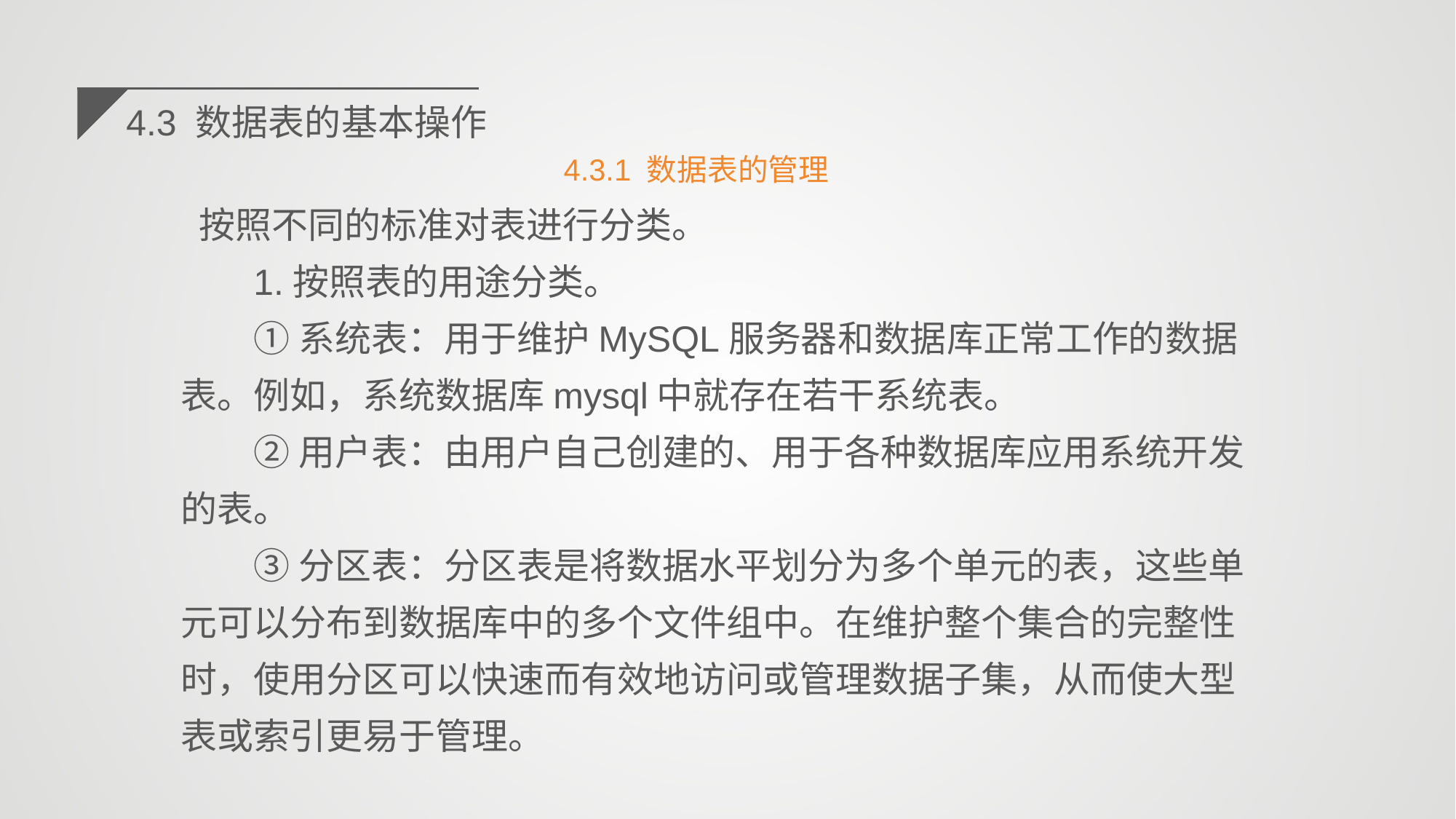

4.3 数据表的基本操作

4.3.1 数据表的管理
按照不同的标准对表进行分类。
1.按照表的用途分类。
①系统表：用于维护MySQL服务器和数据库正常工作的数据表。例如，系统数据库mysql中就存在若干系统表。
②用户表：由用户自己创建的、用于各种数据库应用系统开发的表。
③分区表：分区表是将数据水平划分为多个单元的表，这些单元可以分布到数据库中的多个文件组中。在维护整个集合的完整性时，使用分区可以快速而有效地访问或管理数据子集，从而使大型表或索引更易于管理。